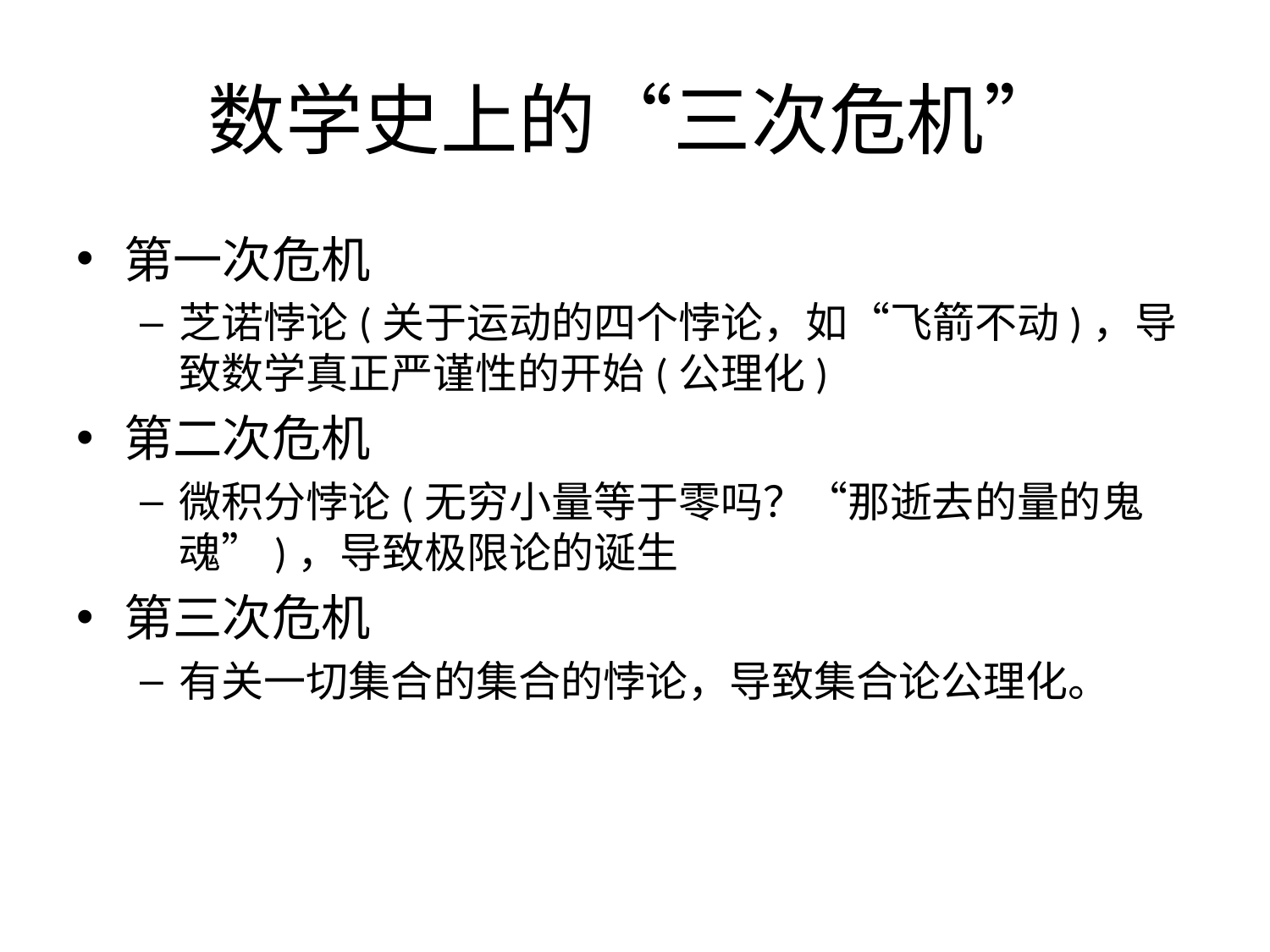

# 数学史上的“三次危机”
第一次危机
芝诺悖论(关于运动的四个悖论，如“飞箭不动)，导致数学真正严谨性的开始(公理化)
第二次危机
微积分悖论(无穷小量等于零吗？“那逝去的量的鬼魂”)，导致极限论的诞生
第三次危机
有关一切集合的集合的悖论，导致集合论公理化。